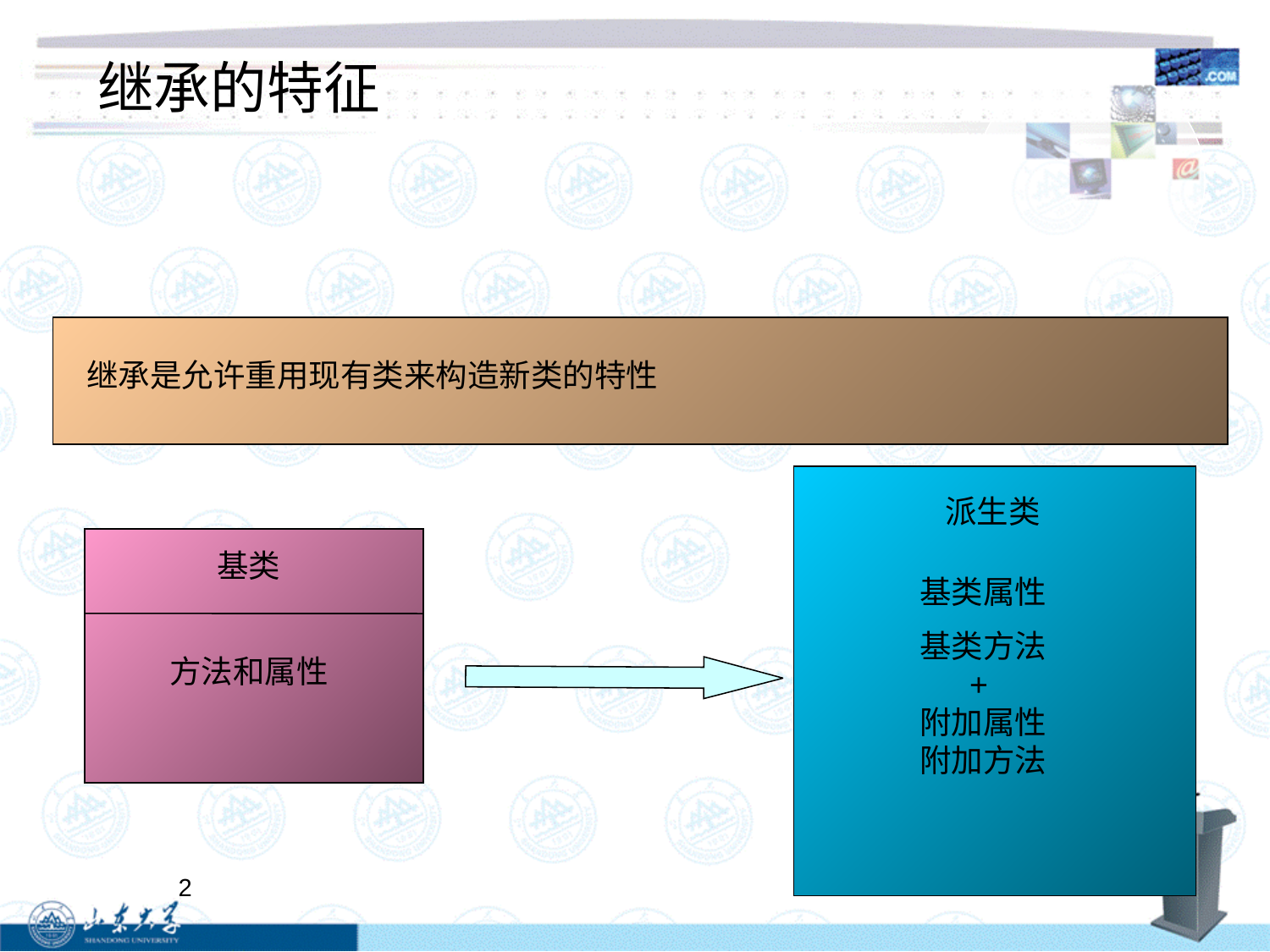

# 继承的特征

继承是允许重用现有类来构造新类的特性

派生类
基类属性
基类方法
+
附加属性
附加方法

基类

方法和属性
2